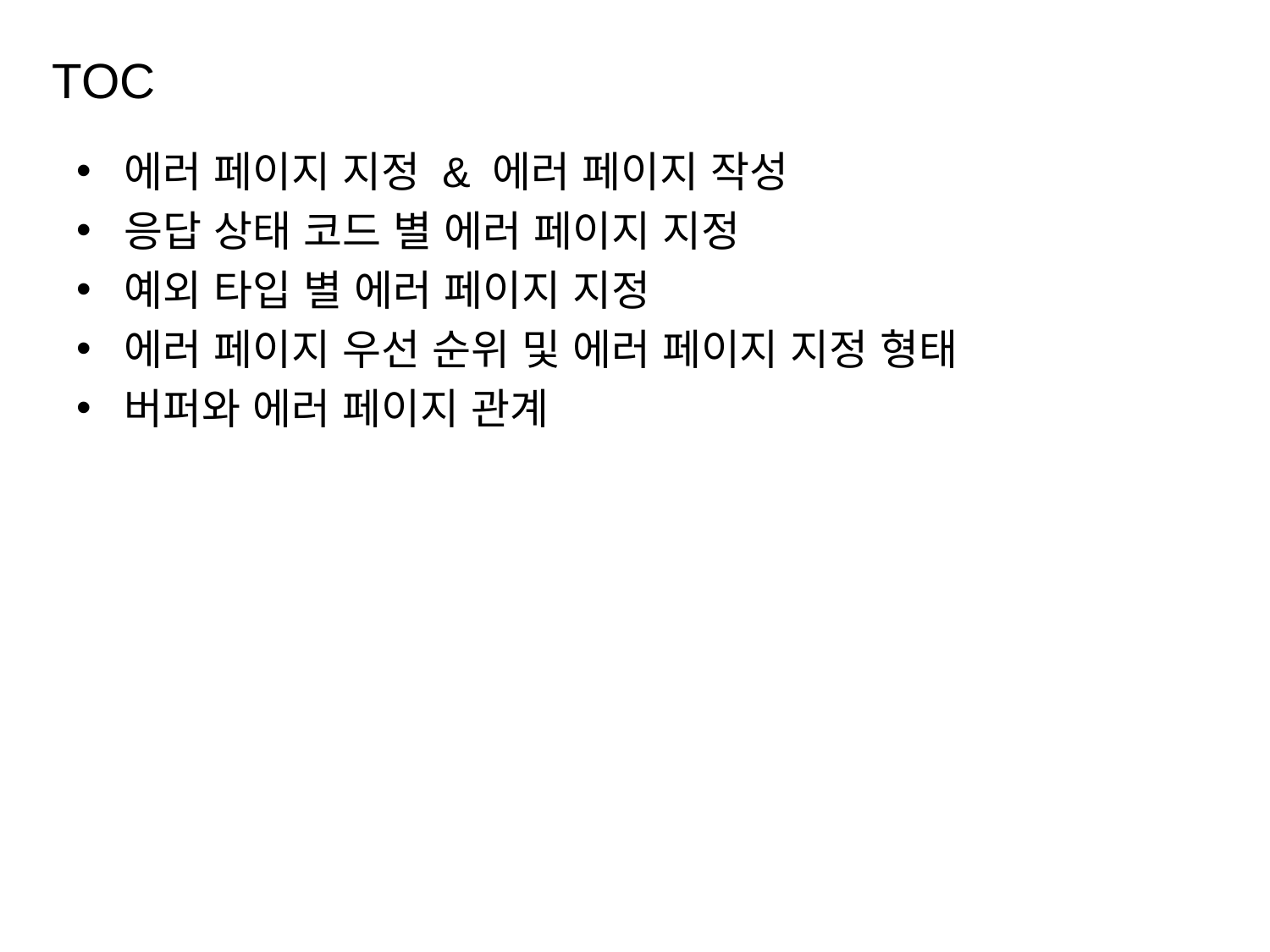

# TOC
에러 페이지 지정 & 에러 페이지 작성
응답 상태 코드 별 에러 페이지 지정
예외 타입 별 에러 페이지 지정
에러 페이지 우선 순위 및 에러 페이지 지정 형태
버퍼와 에러 페이지 관계